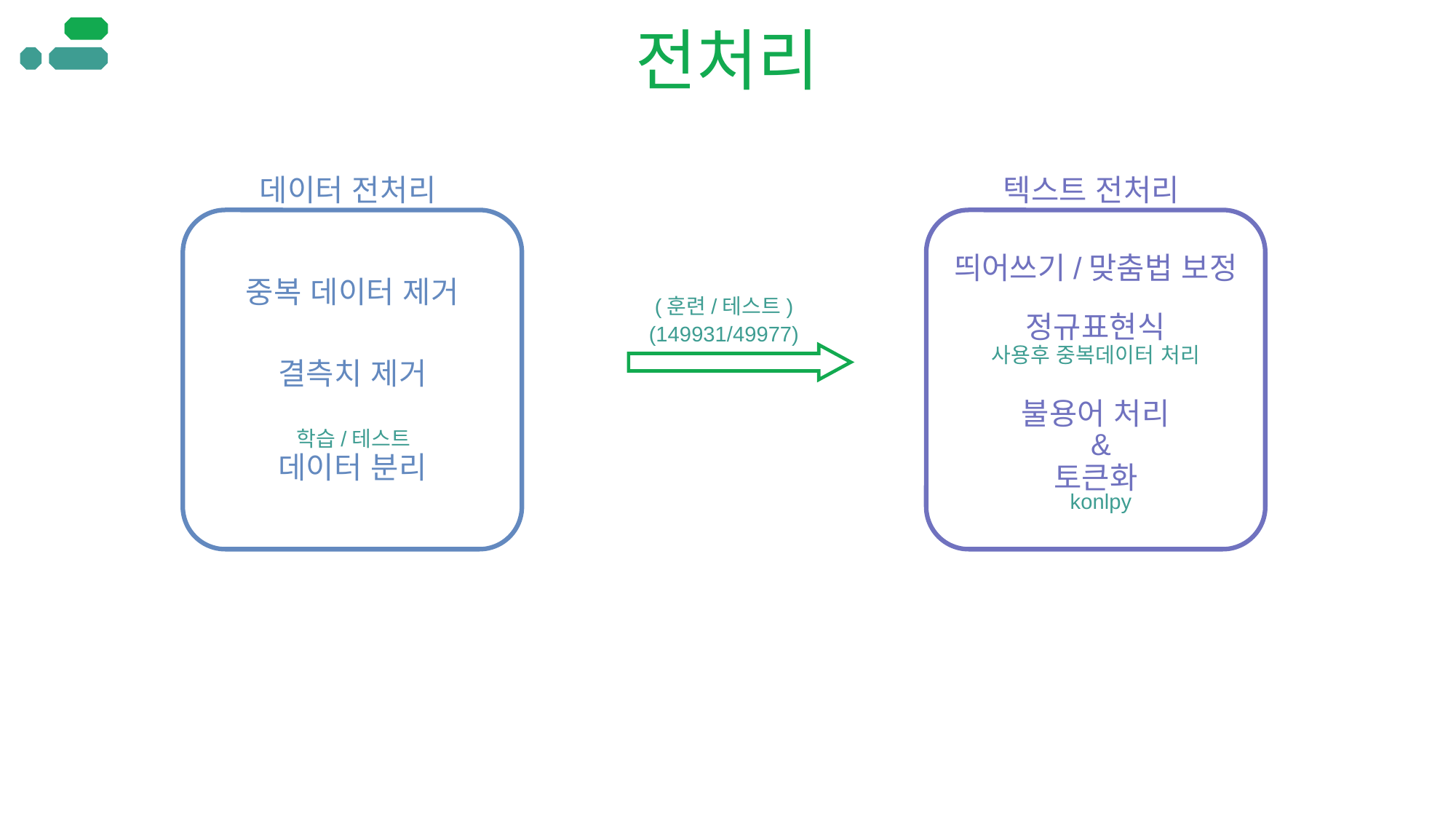

전처리

데이터 전처리
텍스트 전처리

띄어쓰기/맞춤법 보정
중복 데이터 제거
(훈련/테스트)
정규표현식
사용후 중복데이터 처리
(149931/49977)

결측치 제거
불용어 처리
학습/테스트
데이터 분리
&
토큰화
konlpy